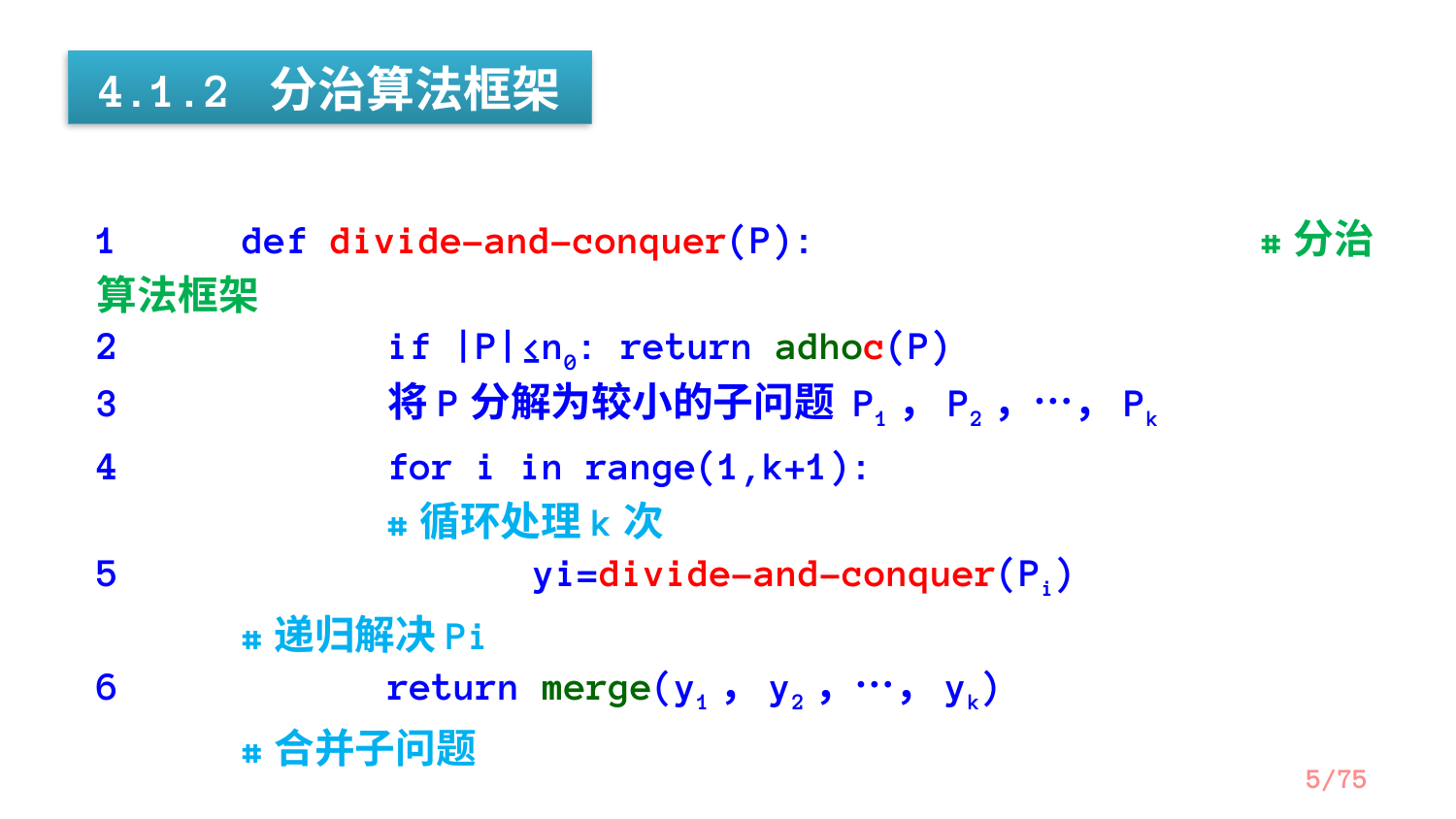

4.1.2 分治算法框架
1	def divide-and-conquer(P):				#分治算法框架
2		if |P|≤n0: return adhoc(P)
3		将P分解为较小的子问题 P1，P2，…，Pk
4		for i in range(1,k+1):					#循环处理k次
5			yi=divide-and-conquer(Pi)			#递归解决Pi
6		return merge(y1，y2，…，yk)			#合并子问题
5/75